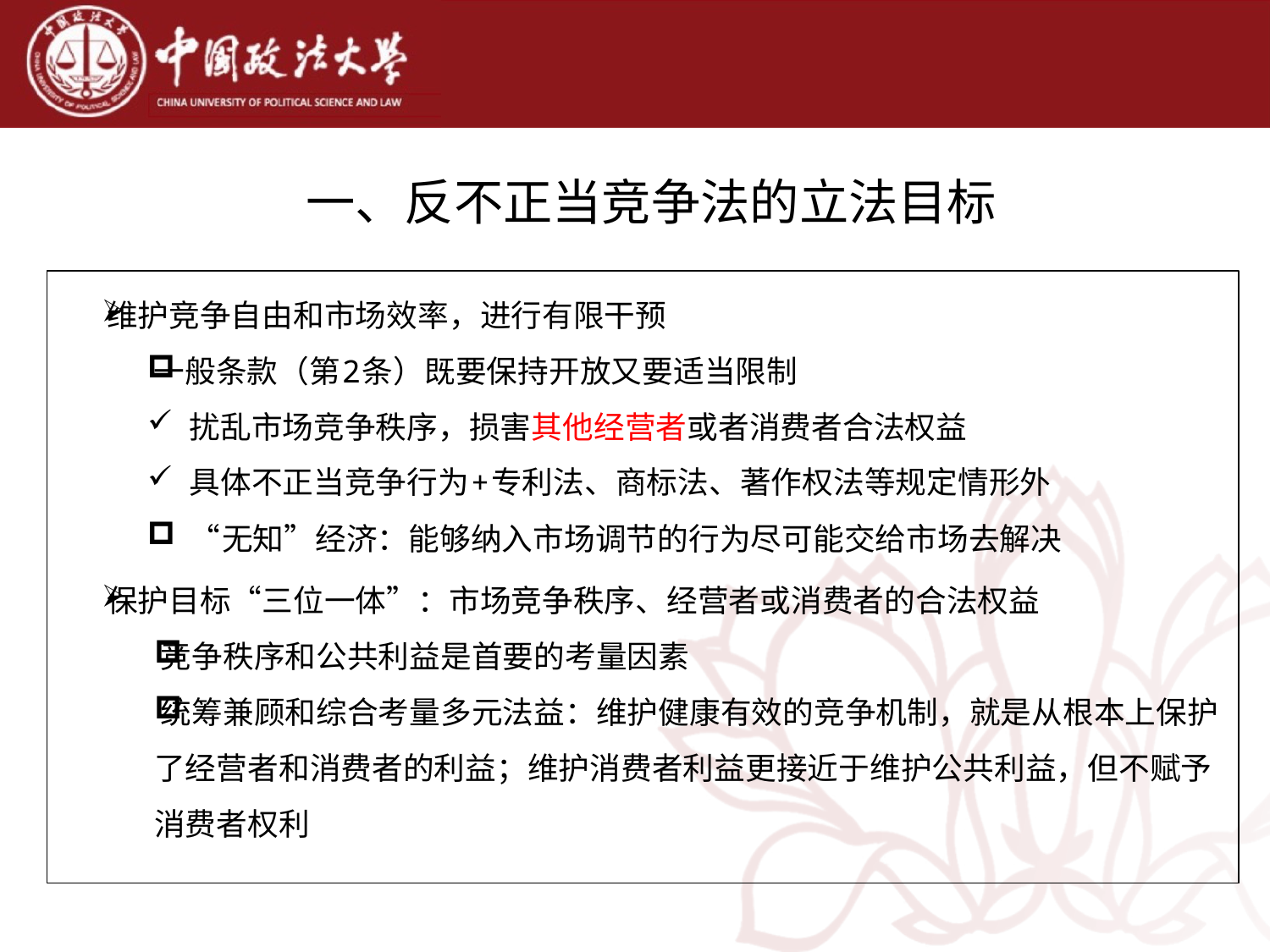

一、反不正当竞争法的立法目标
维护竞争自由和市场效率，进行有限干预
一般条款（第2条）既要保持开放又要适当限制
扰乱市场竞争秩序，损害其他经营者或者消费者合法权益
具体不正当竞争行为+专利法、商标法、著作权法等规定情形外
“无知”经济：能够纳入市场调节的行为尽可能交给市场去解决
保护目标“三位一体”：市场竞争秩序、经营者或消费者的合法权益
竞争秩序和公共利益是首要的考量因素
统筹兼顾和综合考量多元法益：维护健康有效的竞争机制，就是从根本上保护了经营者和消费者的利益；维护消费者利益更接近于维护公共利益，但不赋予消费者权利